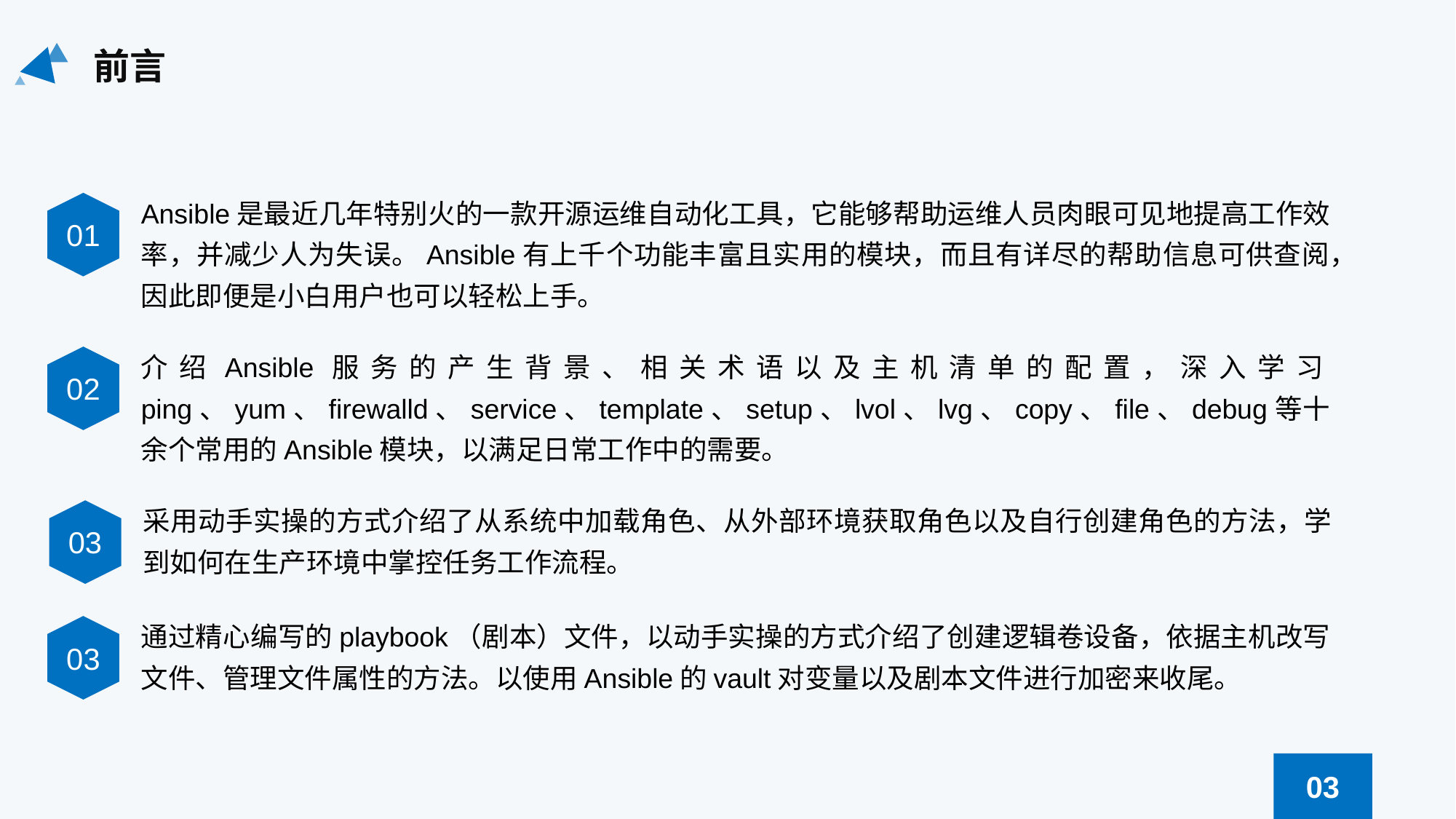

前言

Ansible是最近几年特别火的一款开源运维自动化工具，它能够帮助运维人员肉眼可见地提高工作效率，并减少人为失误。Ansible有上千个功能丰富且实用的模块，而且有详尽的帮助信息可供查阅，因此即便是小白用户也可以轻松上手。

01
介绍Ansible服务的产生背景、相关术语以及主机清单的配置，深入学习ping、yum、firewalld、service、template、setup、lvol、lvg、copy、file、debug等十余个常用的Ansible模块，以满足日常工作中的需要。

02
采用动手实操的方式介绍了从系统中加载角色、从外部环境获取角色以及自行创建角色的方法，学到如何在生产环境中掌控任务工作流程。

03
通过精心编写的playbook（剧本）文件，以动手实操的方式介绍了创建逻辑卷设备，依据主机改写文件、管理文件属性的方法。以使用Ansible的vault对变量以及剧本文件进行加密来收尾。

03

03